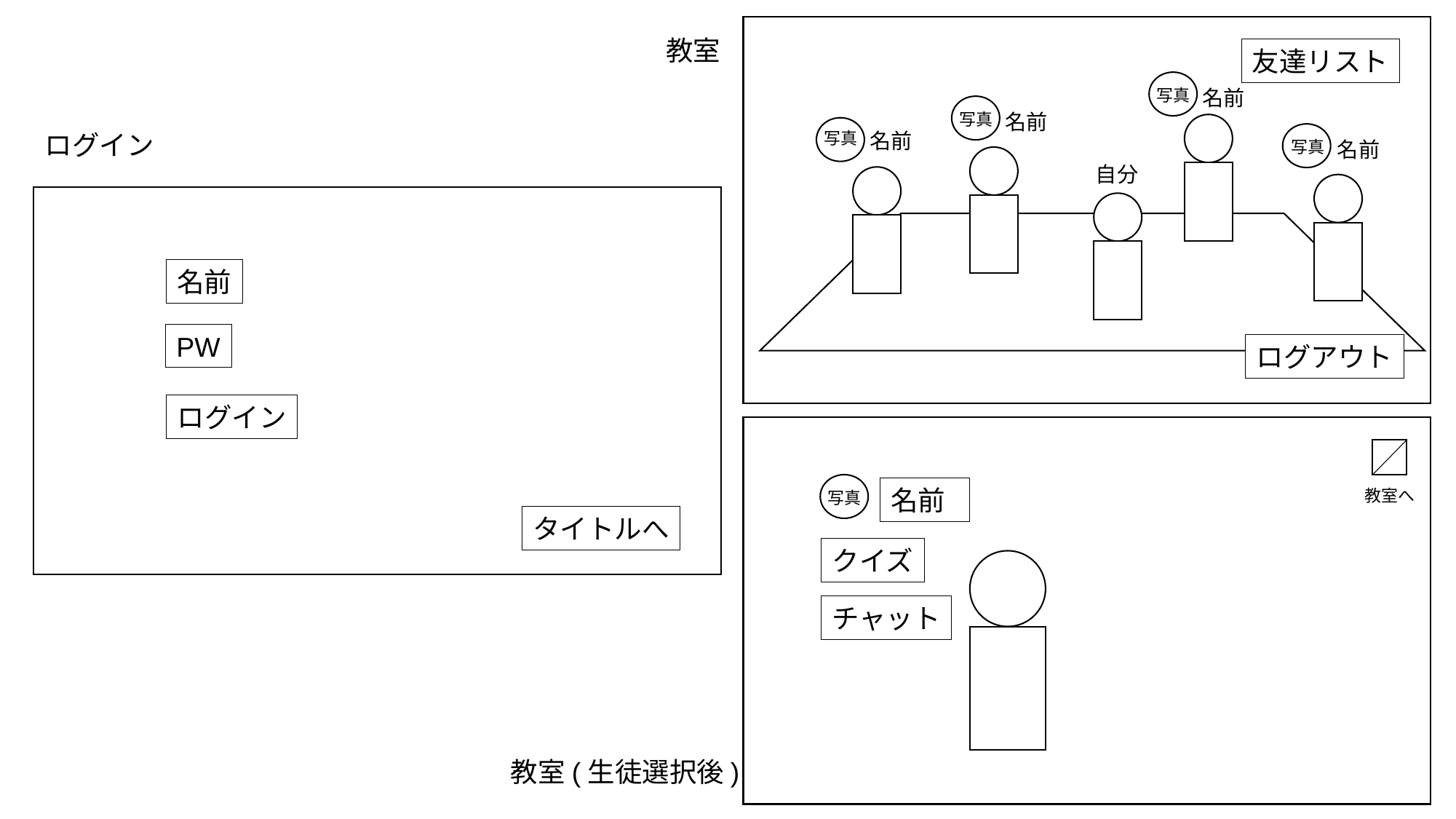

教室
友達リスト

名前
写真

名前
写真

名前
写真
ログイン

名前
写真

自分

名前
PW
ログアウト
ログイン

名前
教室へ
写真
タイトルへ
クイズ

チャット
教室(生徒選択後)